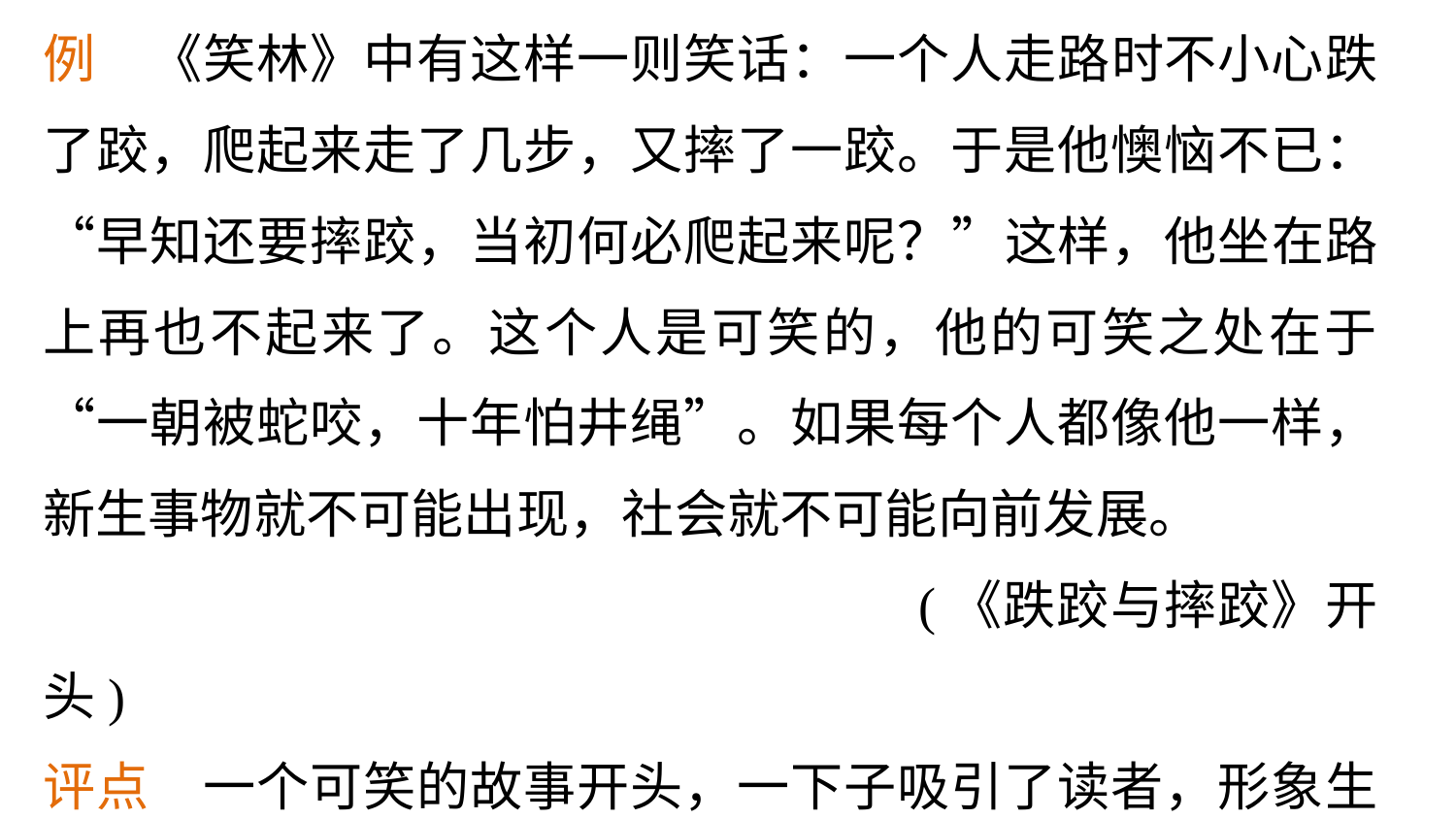

例　《笑林》中有这样一则笑话：一个人走路时不小心跌了跤，爬起来走了几步，又摔了一跤。于是他懊恼不已：“早知还要摔跤，当初何必爬起来呢？”这样，他坐在路上再也不起来了。这个人是可笑的，他的可笑之处在于“一朝被蛇咬，十年怕井绳”。如果每个人都像他一样，新生事物就不可能出现，社会就不可能向前发展。
                                                              (《跌跤与摔跤》开头)
评点　一个可笑的故事开头，一下子吸引了读者，形象生动，文章的意趣顿生。